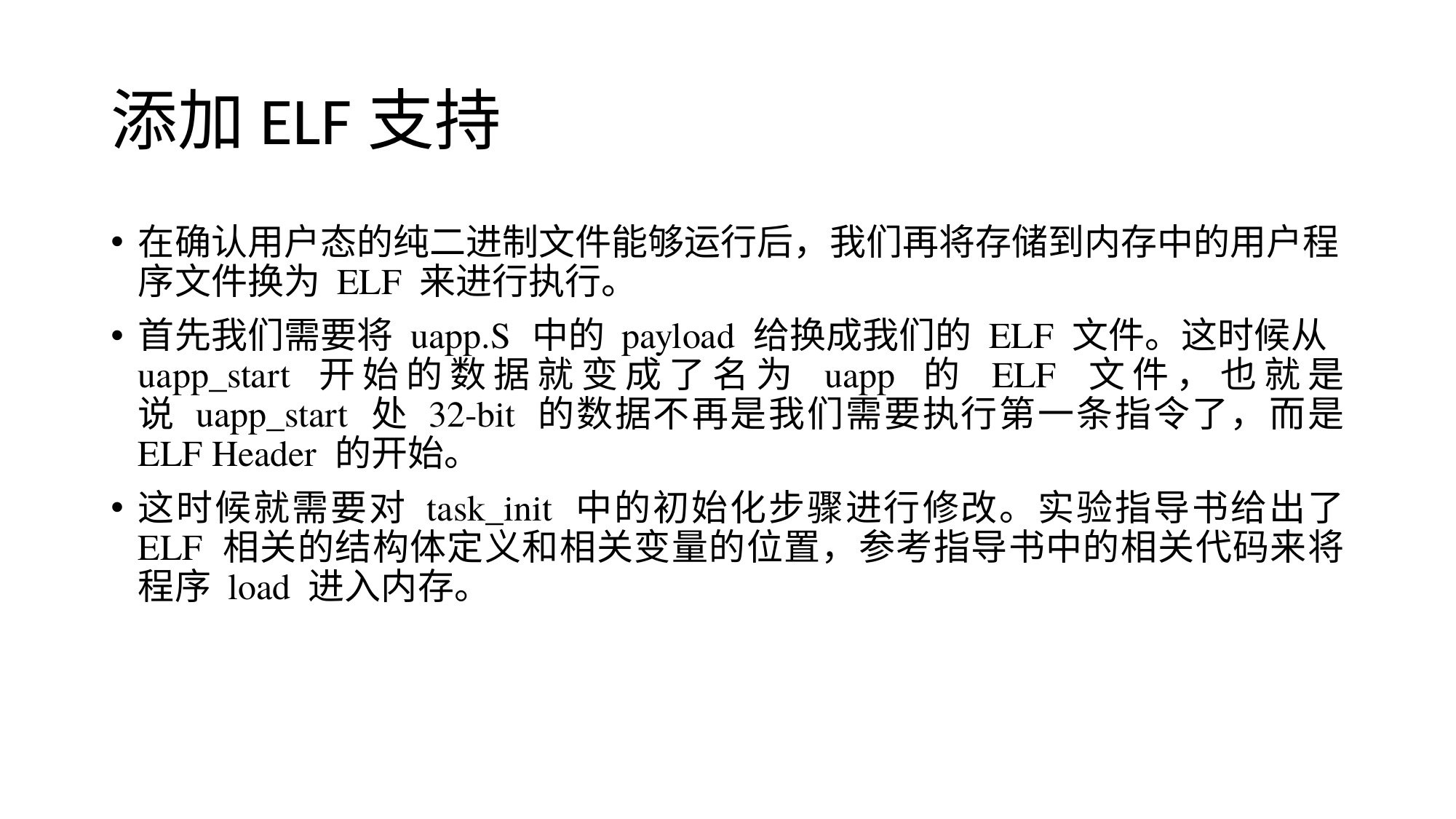

# 添加ELF支持
在确认用户态的纯二进制文件能够运行后，我们再将存储到内存中的用户程序文件换为 ELF 来进行执行。
首先我们需要将 uapp.S 中的 payload 给换成我们的 ELF 文件。这时候从 uapp_start 开始的数据就变成了名为 uapp 的 ELF 文件，也就是说 uapp_start 处 32-bit 的数据不再是我们需要执行第一条指令了，而是 ELF Header 的开始。
这时候就需要对 task_init 中的初始化步骤进行修改。实验指导书给出了 ELF 相关的结构体定义和相关变量的位置，参考指导书中的相关代码来将程序 load 进入内存。